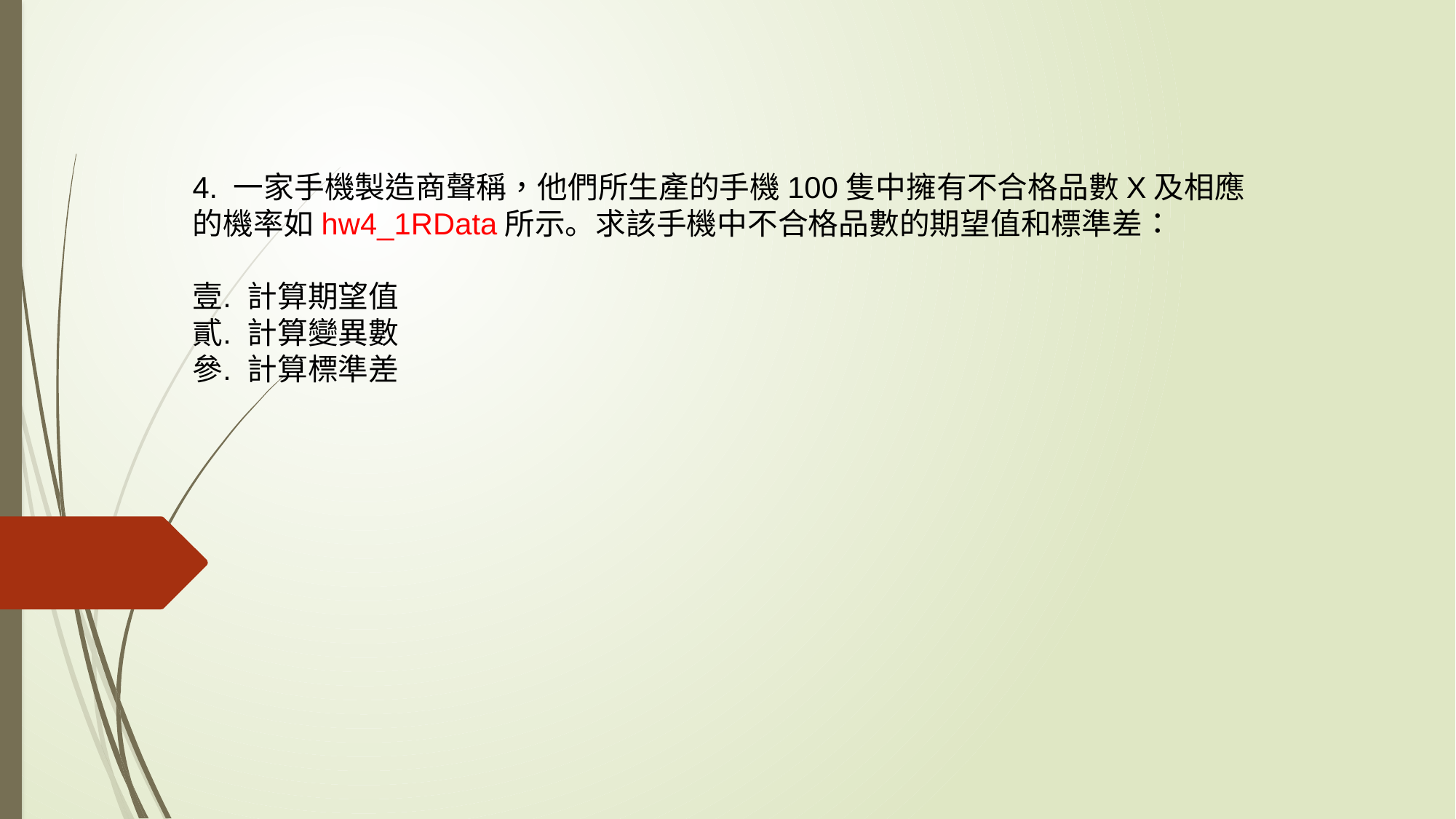

#
4. 一家手機製造商聲稱，他們所生產的手機100隻中擁有不合格品數X及相應的機率如hw4_1RData所示。求該手機中不合格品數的期望值和標準差：

計算期望值
計算變異數
計算標準差